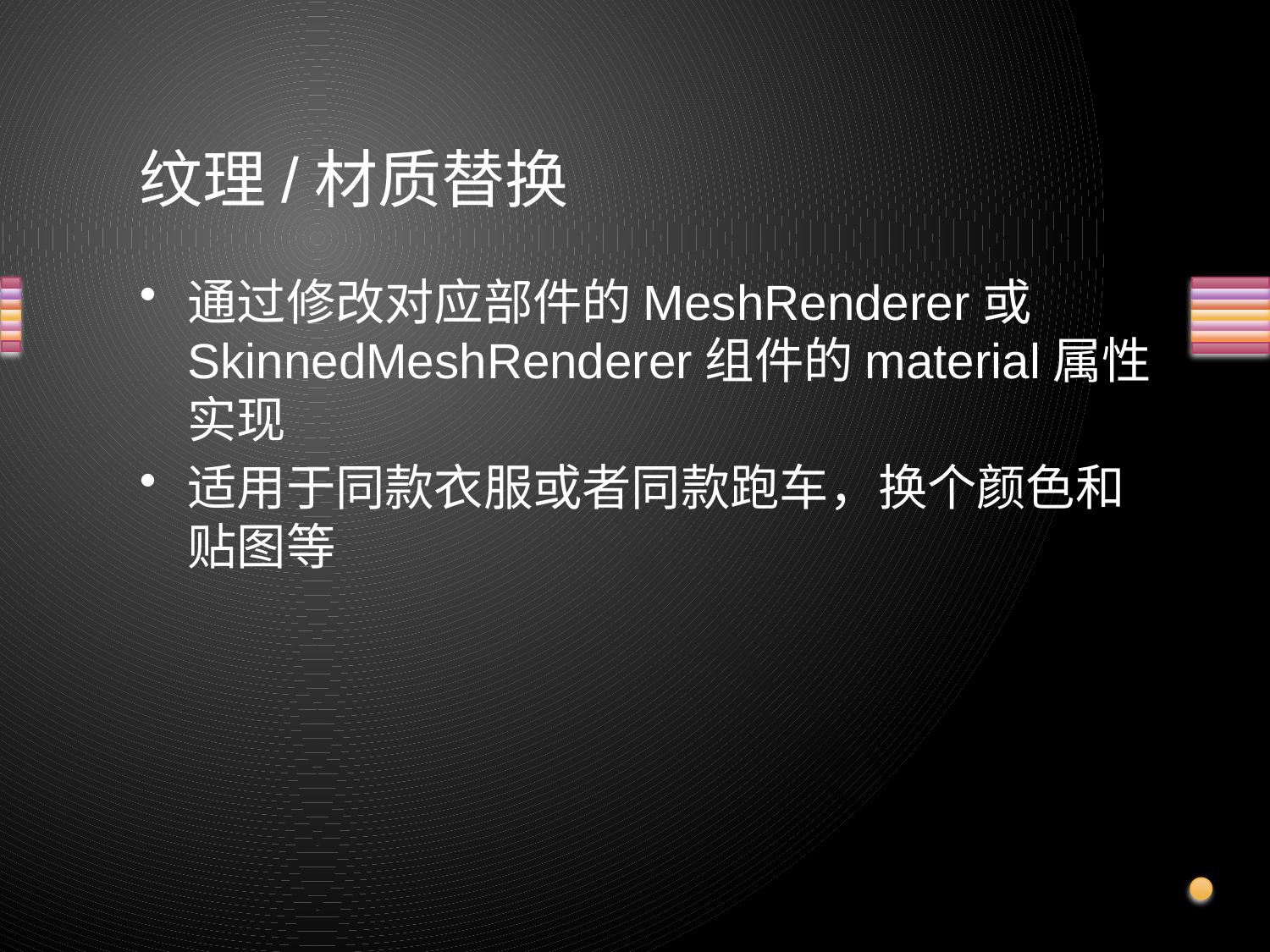

# 纹理/材质替换

通过修改对应部件的MeshRenderer或SkinnedMeshRenderer组件的material属性实现
适用于同款衣服或者同款跑车，换个颜色和贴图等